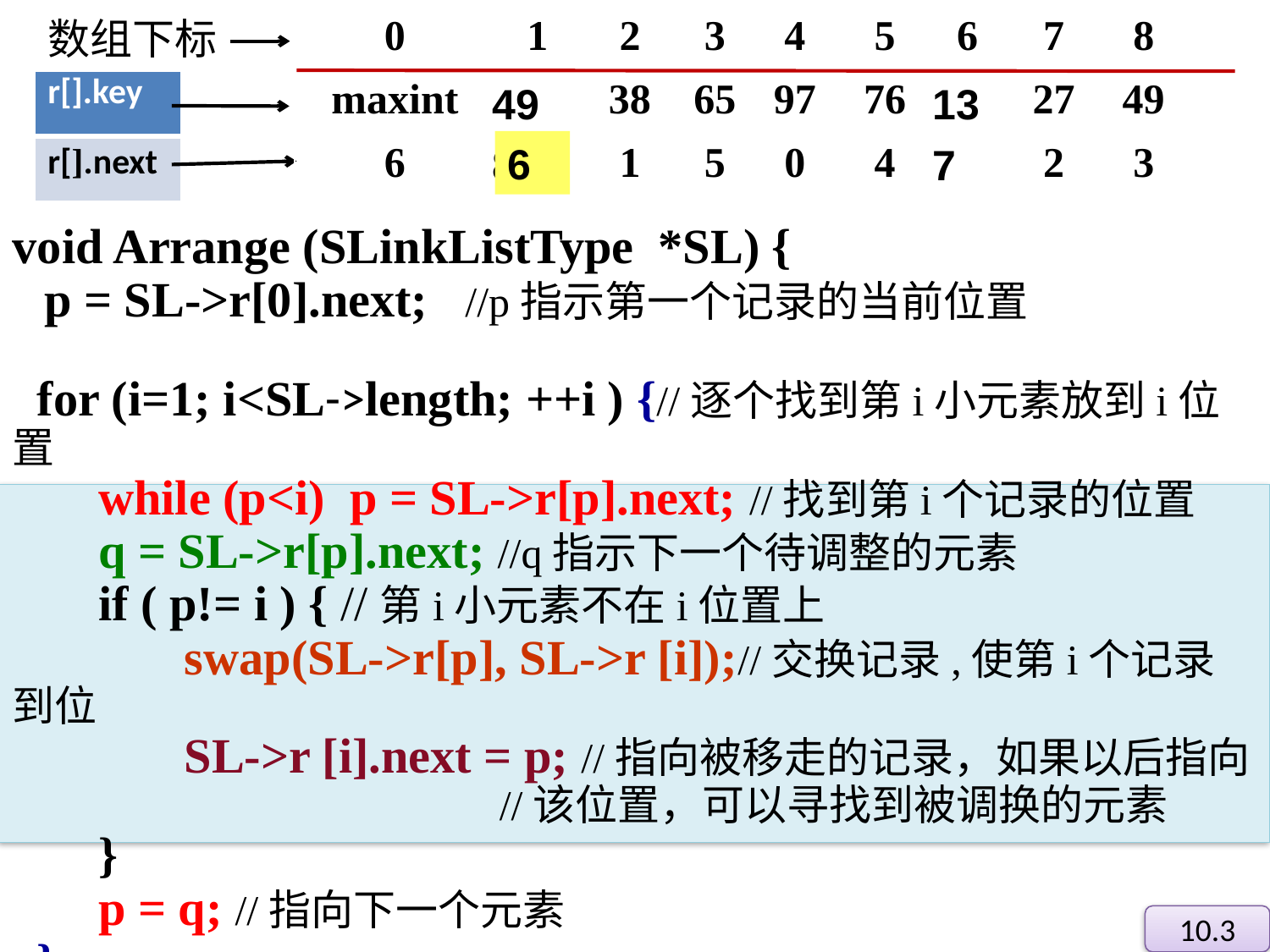

数组下标
| 0 | 1 | 2 | 3 | 4 | 5 | 6 | 7 | 8 |
| --- | --- | --- | --- | --- | --- | --- | --- | --- |
| maxint |  | 38 | 65 | 97 | 76 |  | 27 | 49 |
| 6 |  | 1 | 5 | 0 | 4 |  | 2 | 3 |
| r[].key |
| --- |
| r[].next |
49
8
13
7
6
void Arrange (SLinkListType  *SL) {
   p = SL->r[0].next;   //p指示第一个记录的当前位置

  for (i=1; i<SL->length; ++i ) {//逐个找到第i小元素放到i位置
       while (p<i)  p = SL->r[p].next; //找到第i个记录的位置
       q = SL->r[p].next; //q指示下一个待调整的元素
       if ( p!= i ) { //第i小元素不在i位置上
              swap(SL->r[p], SL->r [i]);//交换记录,使第i个记录到位
              SL->r [i].next = p; //指向被移走的记录，如果以后指向
                                              //该位置，可以寻找到被调换的元素
       }
       p = q; //指向下一个元素
  }
} // Arrange

10.3